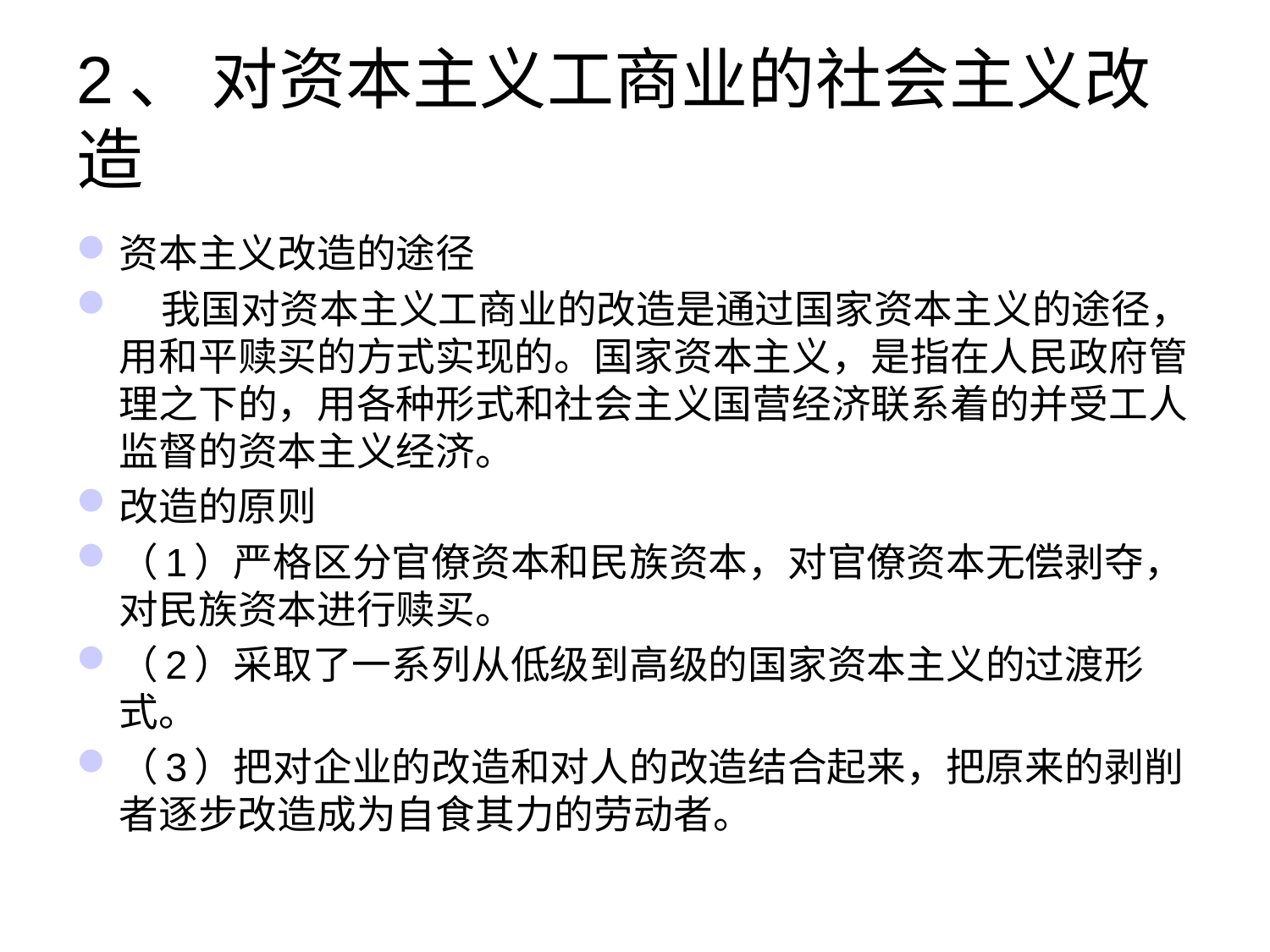

# 2、 对资本主义工商业的社会主义改造
资本主义改造的途径
    我国对资本主义工商业的改造是通过国家资本主义的途径，用和平赎买的方式实现的。国家资本主义，是指在人民政府管理之下的，用各种形式和社会主义国营经济联系着的并受工人监督的资本主义经济。
改造的原则
（1）严格区分官僚资本和民族资本，对官僚资本无偿剥夺，对民族资本进行赎买。
（2）采取了一系列从低级到高级的国家资本主义的过渡形式。
（3）把对企业的改造和对人的改造结合起来，把原来的剥削者逐步改造成为自食其力的劳动者。